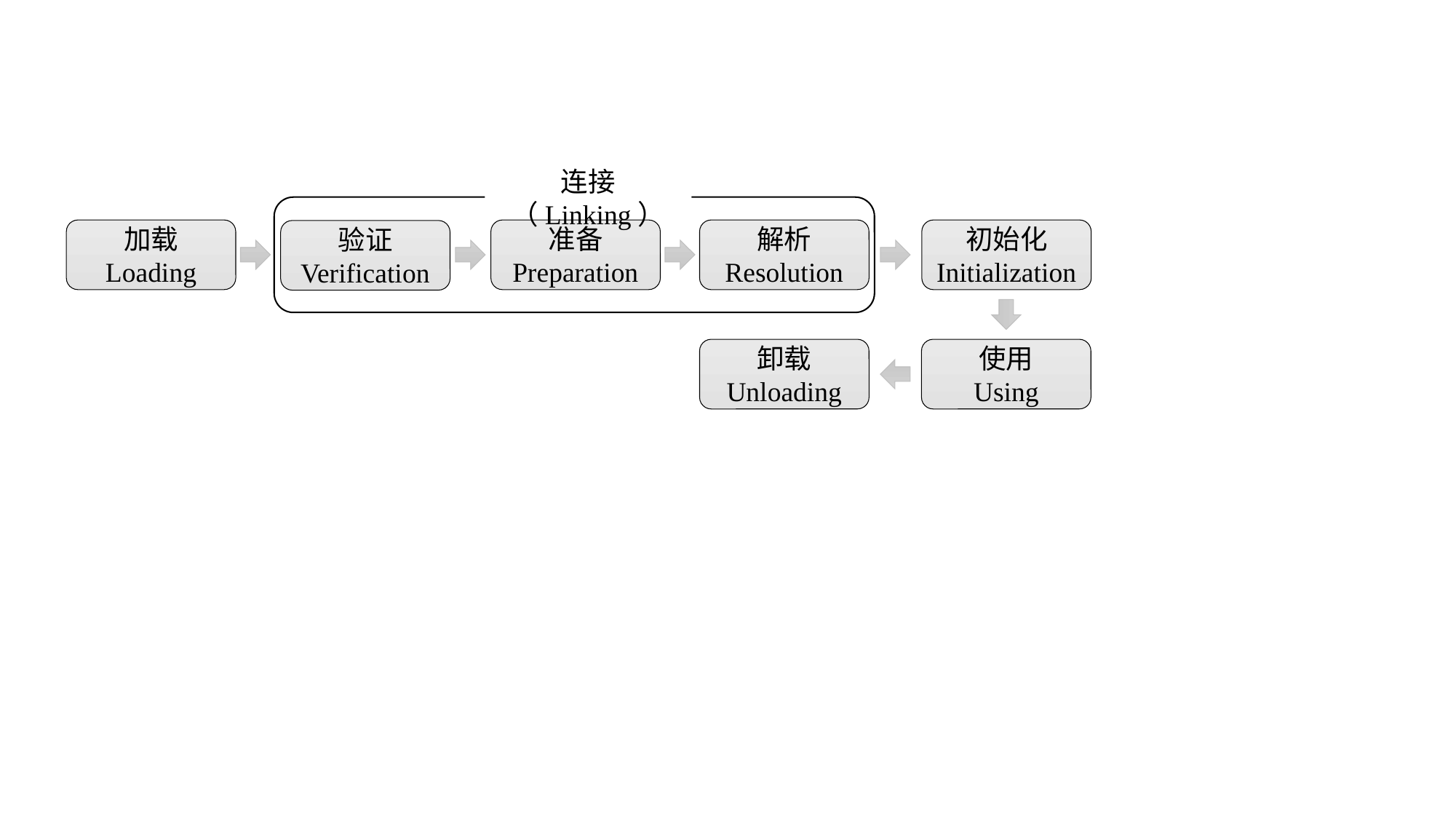

连接（Linking）

加载
Loading
准备
Preparation
解析
Resolution
初始化
Initialization
验证
Verification

卸载
Unloading
使用
Using